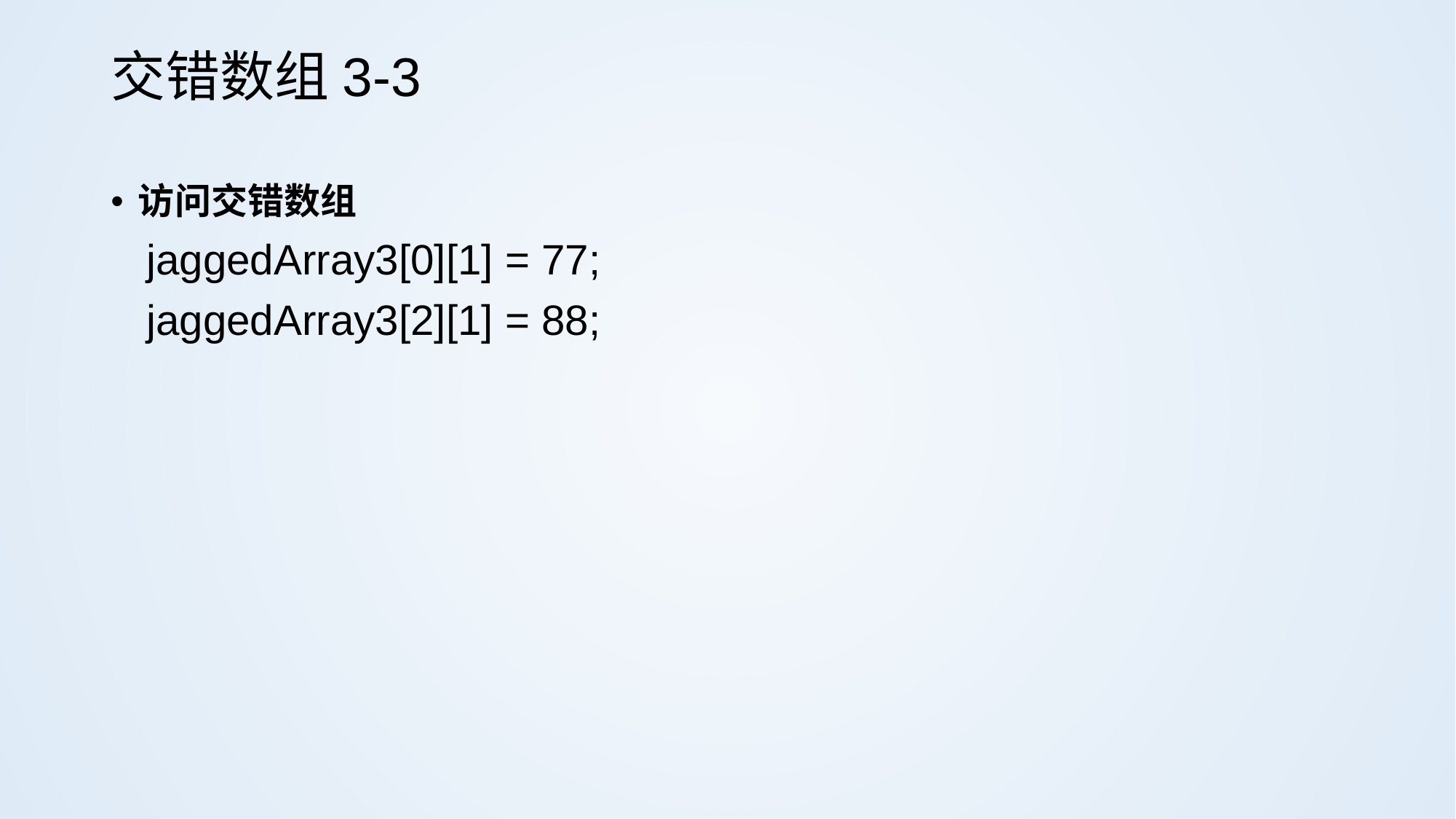

# 交错数组3-3
访问交错数组
   jaggedArray3[0][1] = 77;
   jaggedArray3[2][1] = 88;